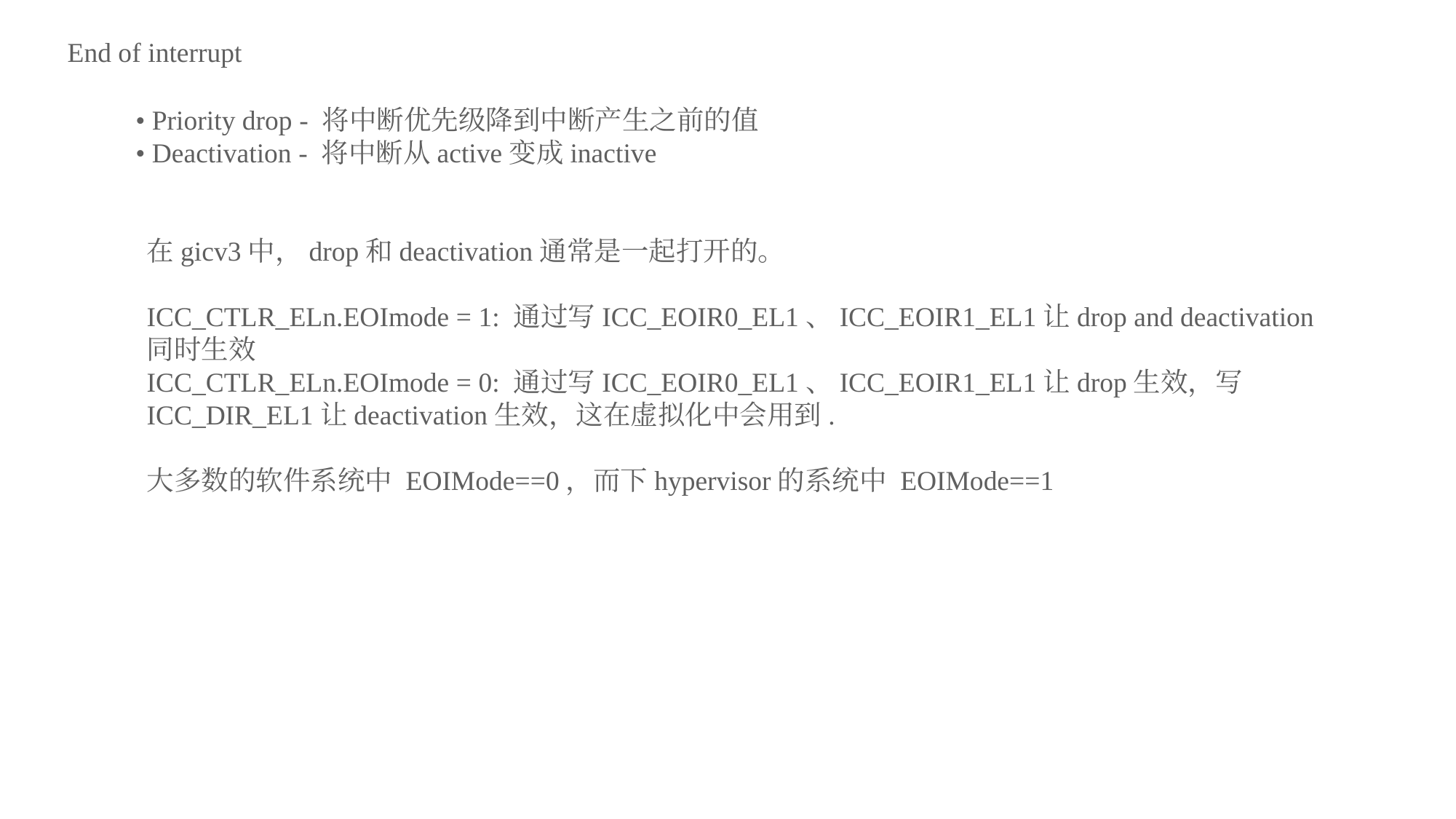

End of interrupt
• Priority drop - 将中断优先级降到中断产生之前的值
• Deactivation - 将中断从active变成inactive
在gicv3中，drop和deactivation通常是一起打开的。

ICC_CTLR_ELn.EOImode = 1: 通过写ICC_EOIR0_EL1、ICC_EOIR1_EL1让drop and deactivation同时生效
ICC_CTLR_ELn.EOImode = 0: 通过写ICC_EOIR0_EL1、ICC_EOIR1_EL1让drop生效，写ICC_DIR_EL1让deactivation生效，这在虚拟化中会用到.

大多数的软件系统中 EOIMode==0，而下hypervisor的系统中 EOIMode==1